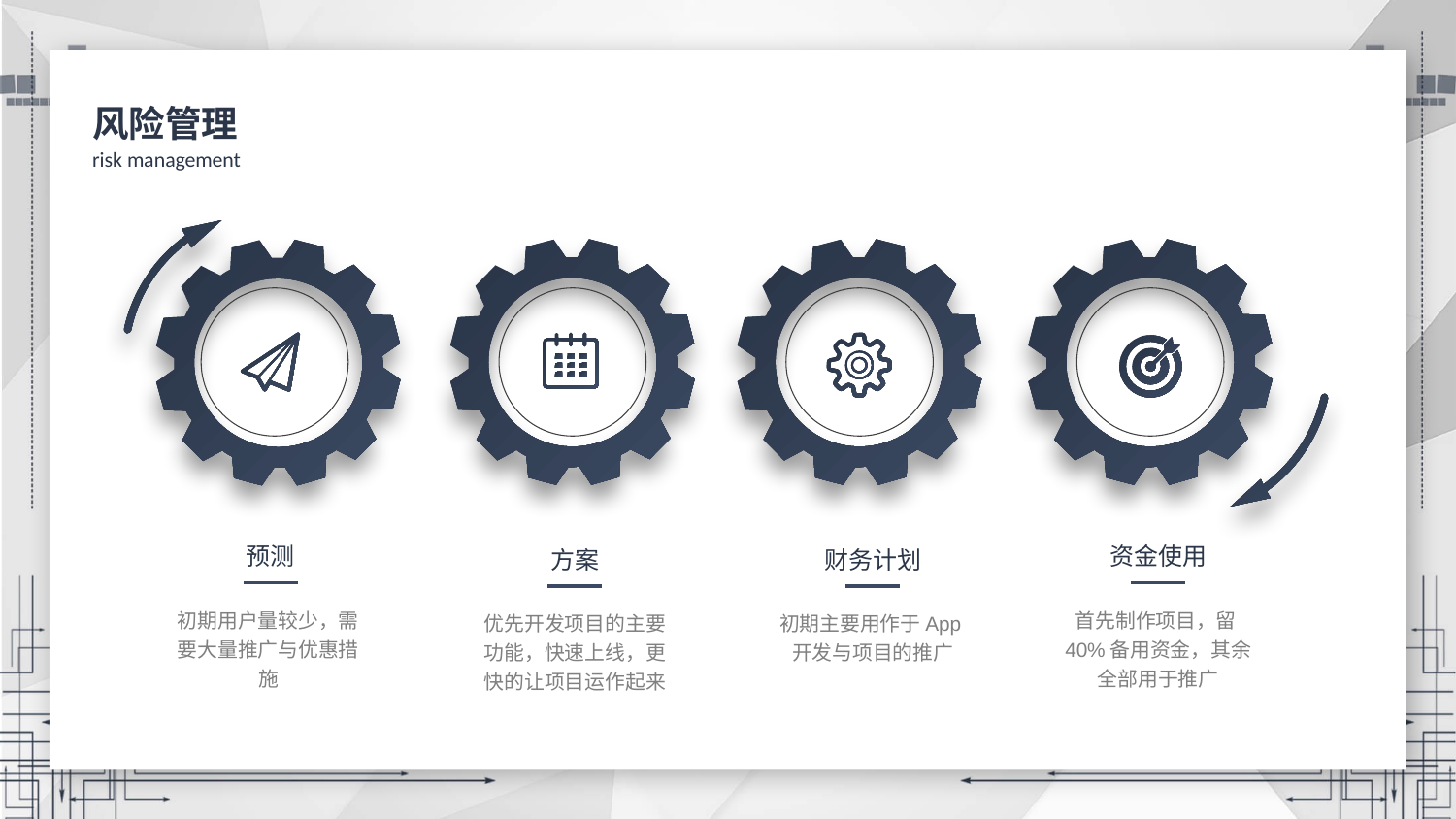

风险管理
risk management

预测
初期用户量较少，需要大量推广与优惠措施
资金使用
首先制作项目，留40%备用资金，其余全部用于推广
方案
优先开发项目的主要功能，快速上线，更快的让项目运作起来
财务计划
初期主要用作于App开发与项目的推广